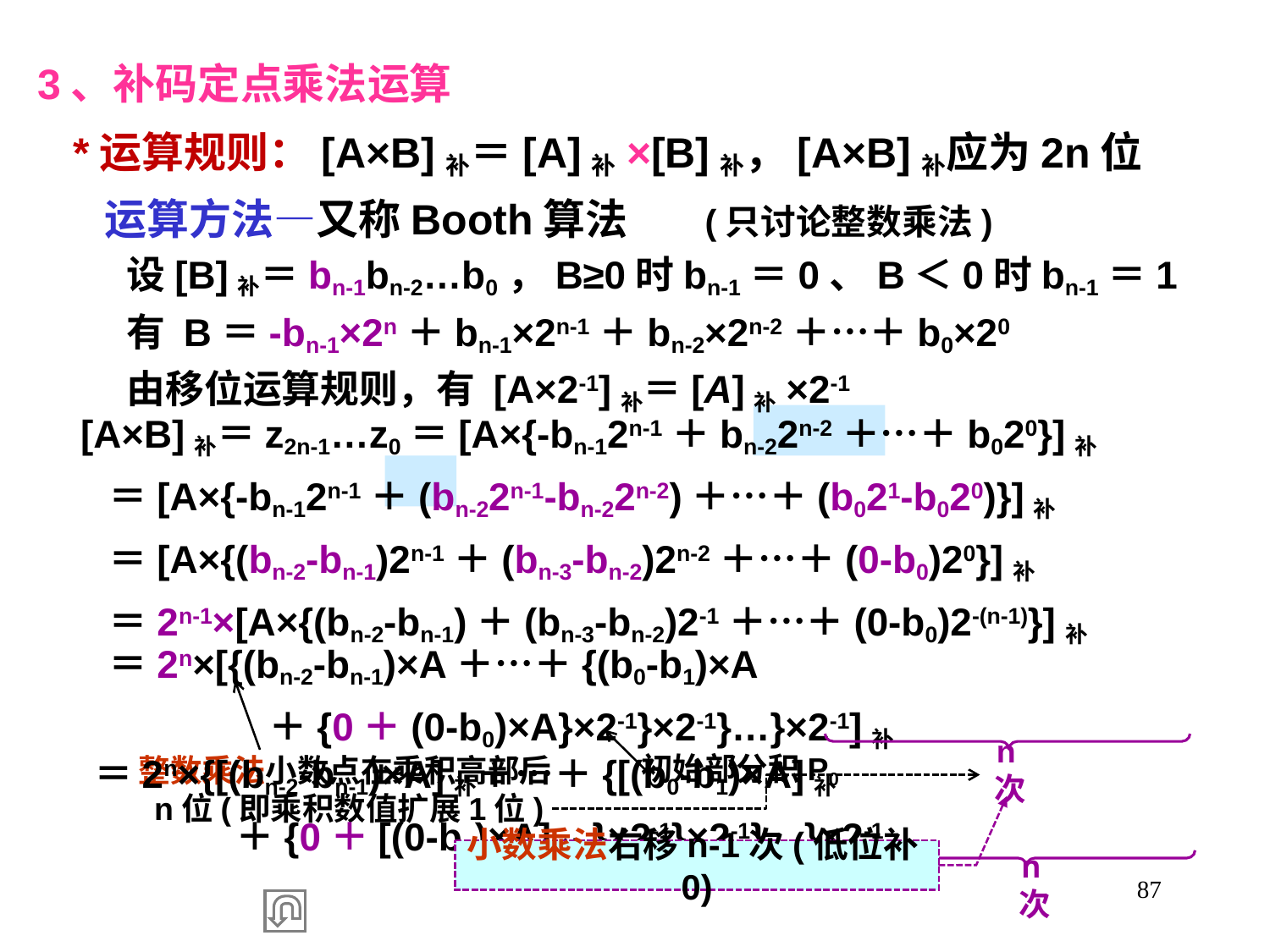

3、补码定点乘法运算
   *运算规则：[A×B]补＝[A]补×[B]补，[A×B]补应为2n位
      运算方法—又称Booth算法       (只讨论整数乘法)
         设[B]补＝bn-1bn-2…b0，B≥0时bn-1＝0、B＜0时bn-1＝1
         有 B＝-bn-1×2n＋bn-1×2n-1＋bn-2×2n-2＋…＋b0×20
         由移位运算规则，有 [A×2-1]补＝[A]补×2-1
    [A×B]补＝z2n-1…z0＝[A×{-bn-12n-1＋bn-22n-2＋…＋b020}]补
       ＝[A×{-bn-12n-1＋(bn-22n-1-bn-22n-2)＋…＋(b021-b020)}]补
       ＝[A×{(bn-2-bn-1)2n-1＋(bn-3-bn-2)2n-2＋…＋(0-b0)20}]补
       ＝2n-1×[A×{(bn-2-bn-1)＋(bn-3-bn-2)2-1＋…＋(0-b0)2-(n-1)}]补

       ＝2n×[{(bn-2-bn-1)×A＋…＋{(b0-b1)×A
                         ＋{0＋(0-b0)×A}×2-1}×2-1}…}×2-1]补

整数乘法小数点在乘积高部后n位(即乘积数值扩展1位)
n次
初始部分积P0
       ＝2n×{[(bn-2-bn-1)×A]补＋…＋{[(b0-b1)×A]补
                       ＋{0＋[(0-b0)×A]补}×2-1}×2-1}…}×2-1
小数乘法右移n-1次(低位补0)

n次
87